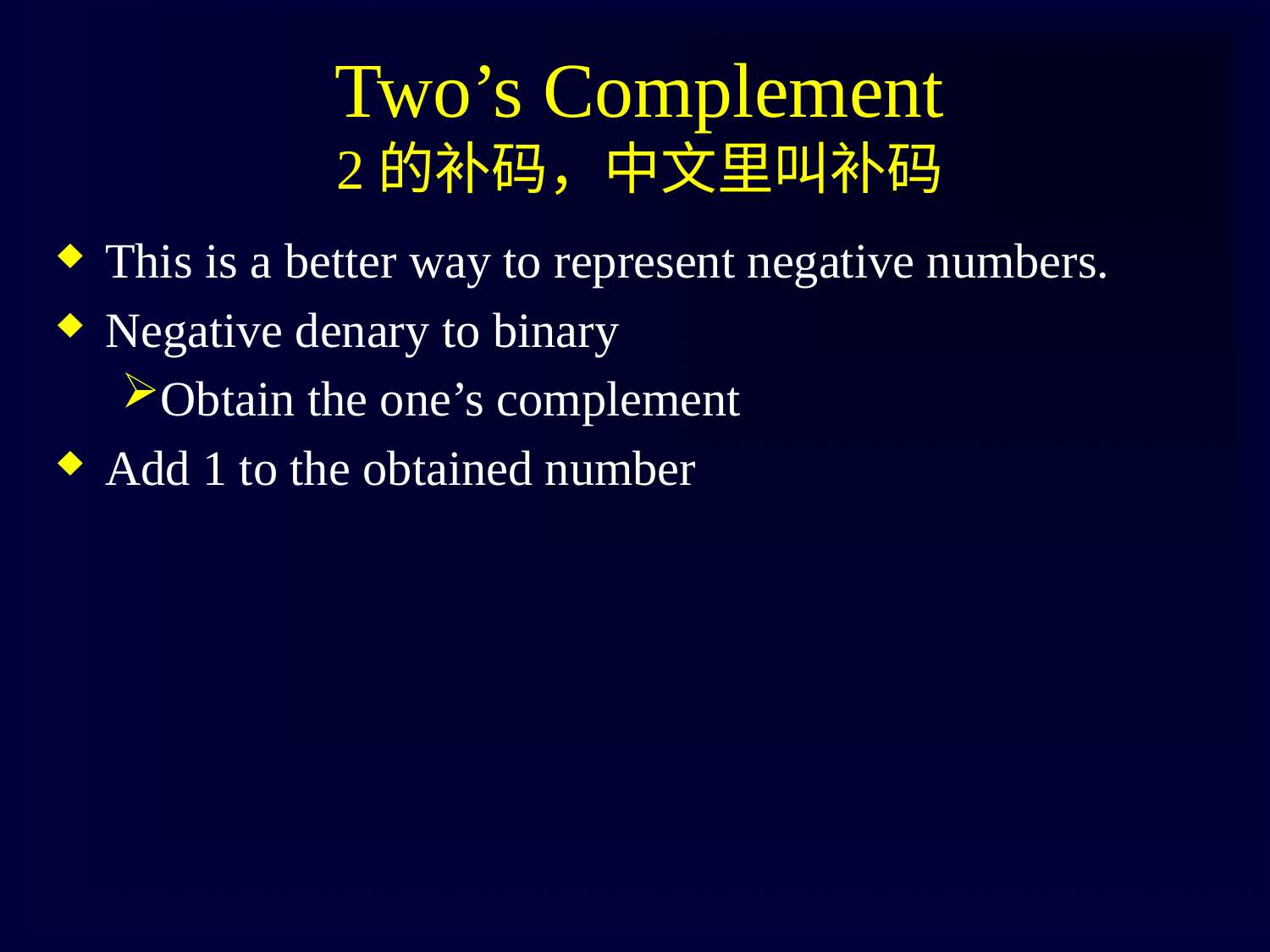

# Two’s Complement 2的补码，中文里叫补码
This is a better way to represent negative numbers.
Negative denary to binary
Obtain the one’s complement
Add 1 to the obtained number